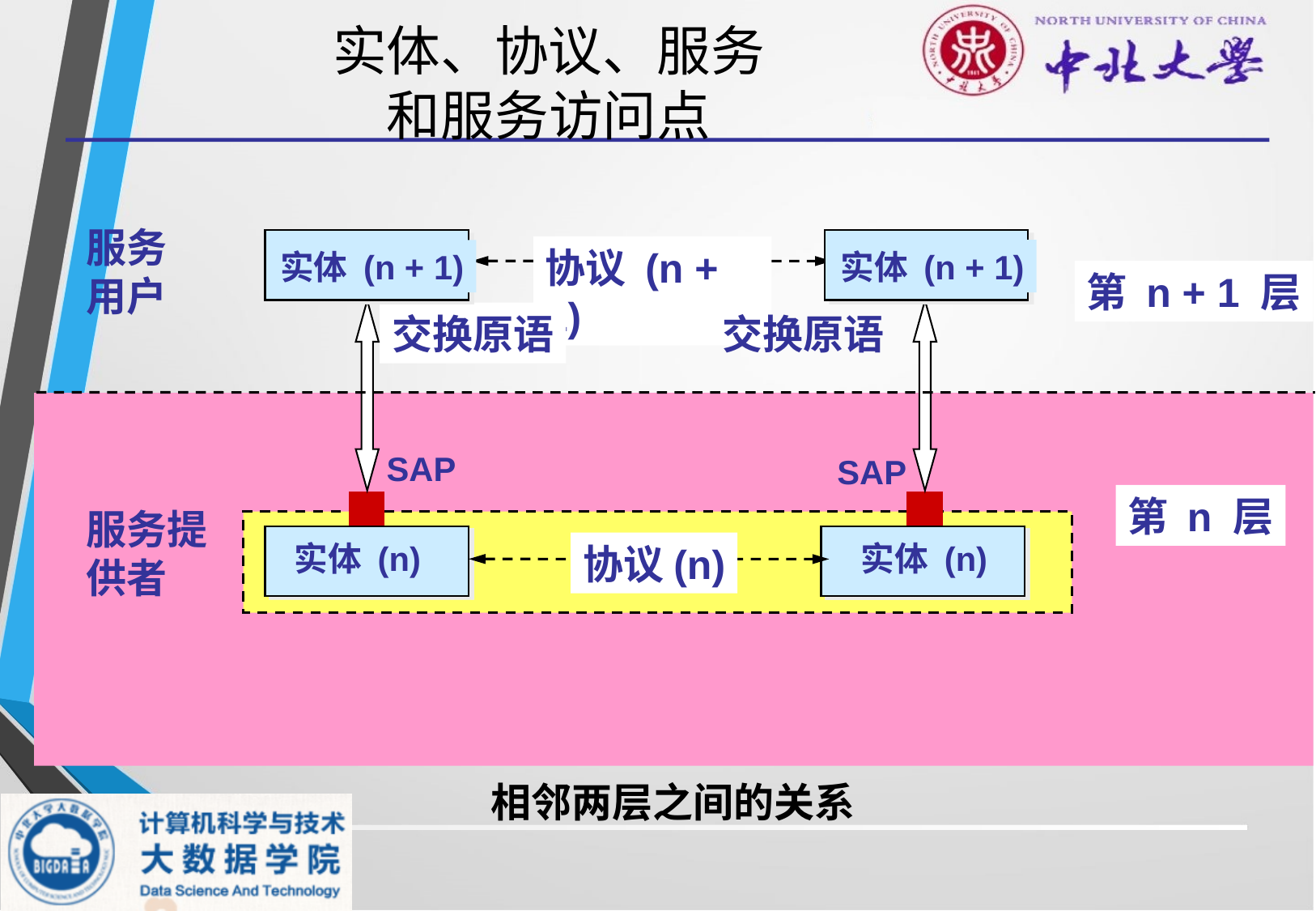

# 实体、协议、服务 和服务访问点

服务用户

协议 (n + 1)
实体 (n + 1)
实体 (n + 1)
第 n + 1 层

交换原语
交换原语

SAP
SAP
第 n 层

服务提供者

实体 (n)
实体 (n)
协议(n)
相邻两层之间的关系
38